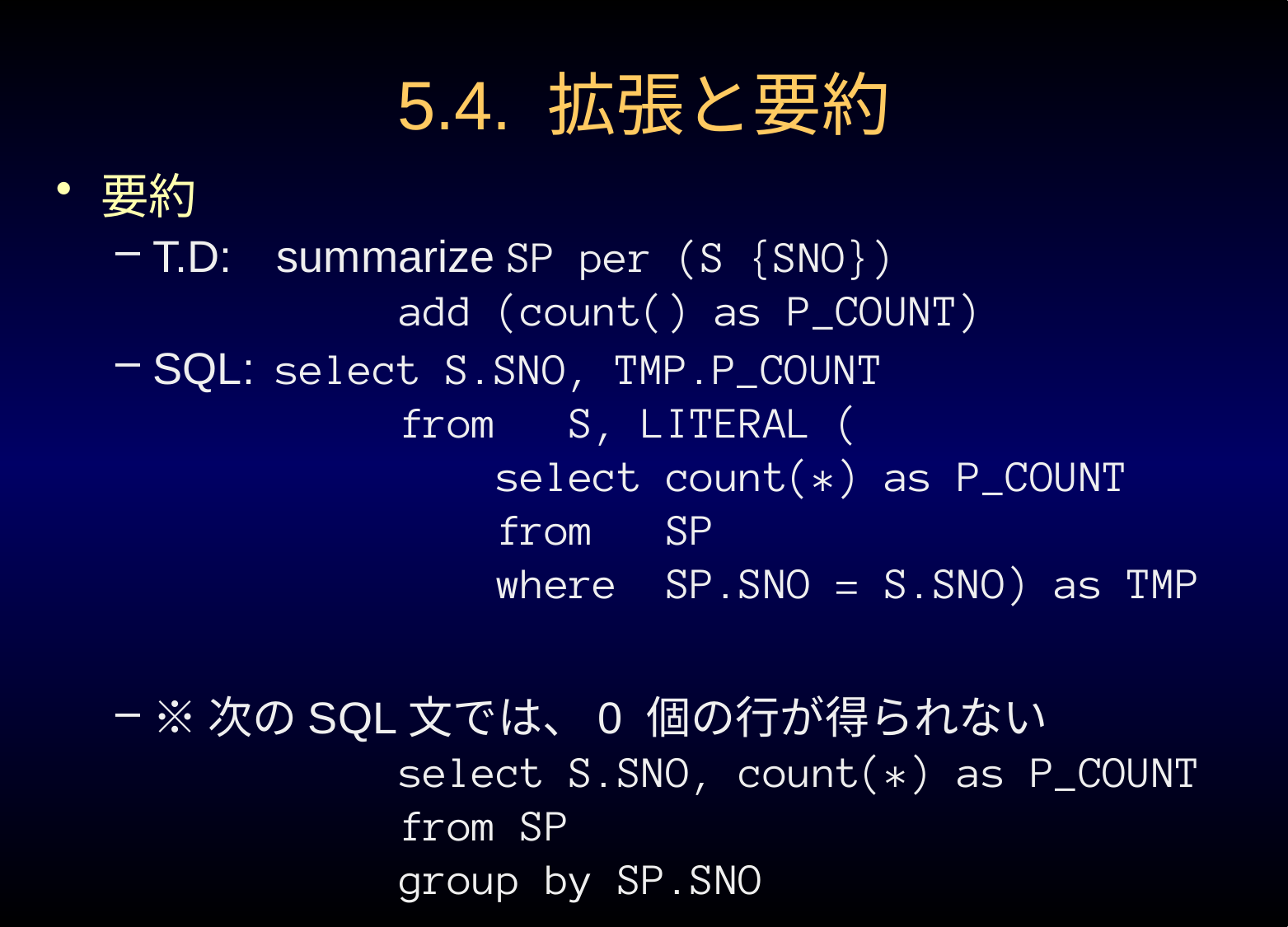

# 5.4. 拡張と要約
要約
T.D:	summarize SP per (S {SNO})
		add (count() as P_COUNT)
SQL:	select S.SNO, TMP.P_COUNT
		from   S, LITERAL (
		    select count(*) as P_COUNT
		    from   SP
		    where  SP.SNO = S.SNO) as TMP

※次のSQL文では、0 個の行が得られない
		select S.SNO, count(*) as P_COUNT
		from SP
		group by SP.SNO